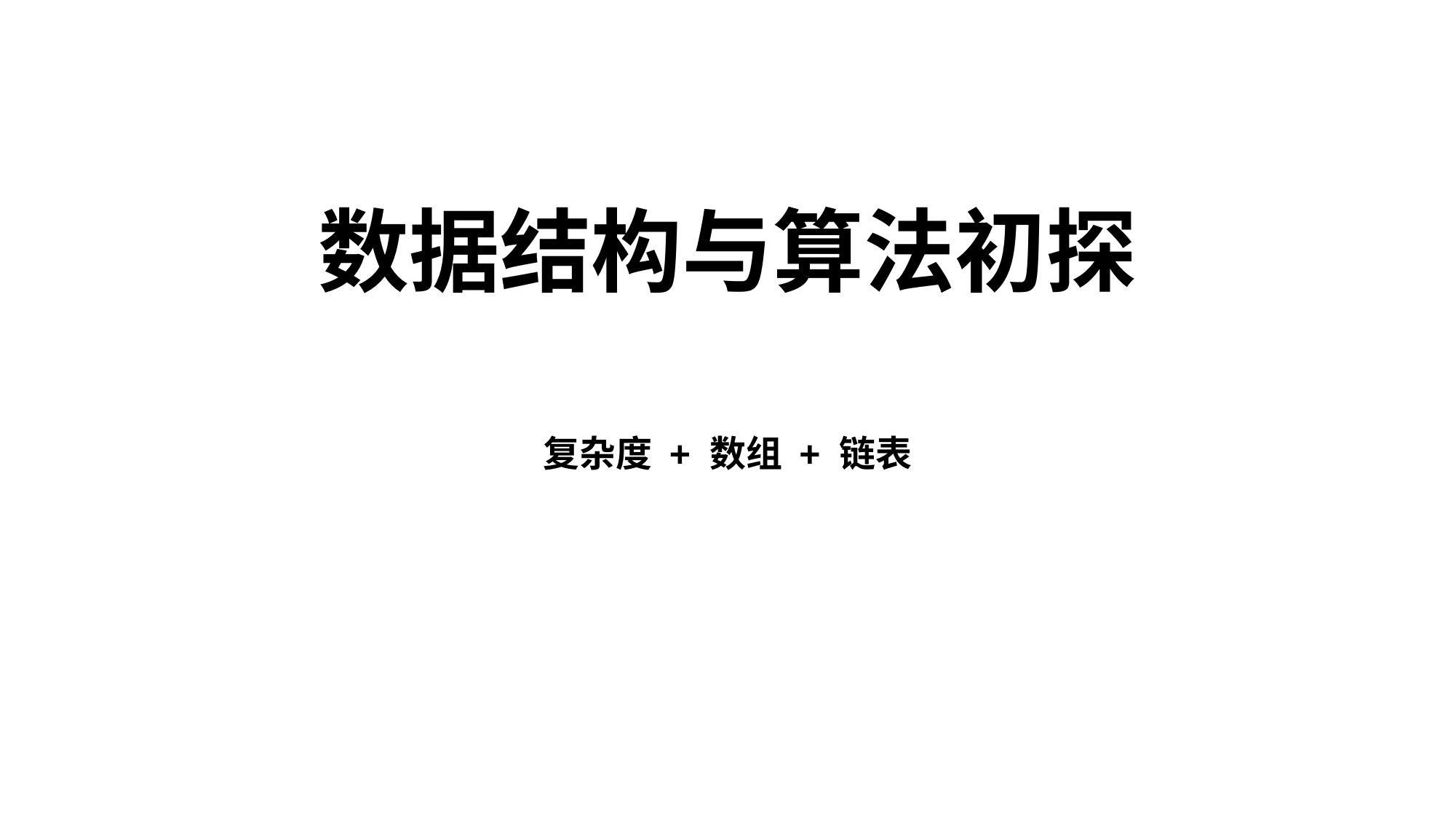

# 数据结构与算法初探
复杂度 + 数组 + 链表